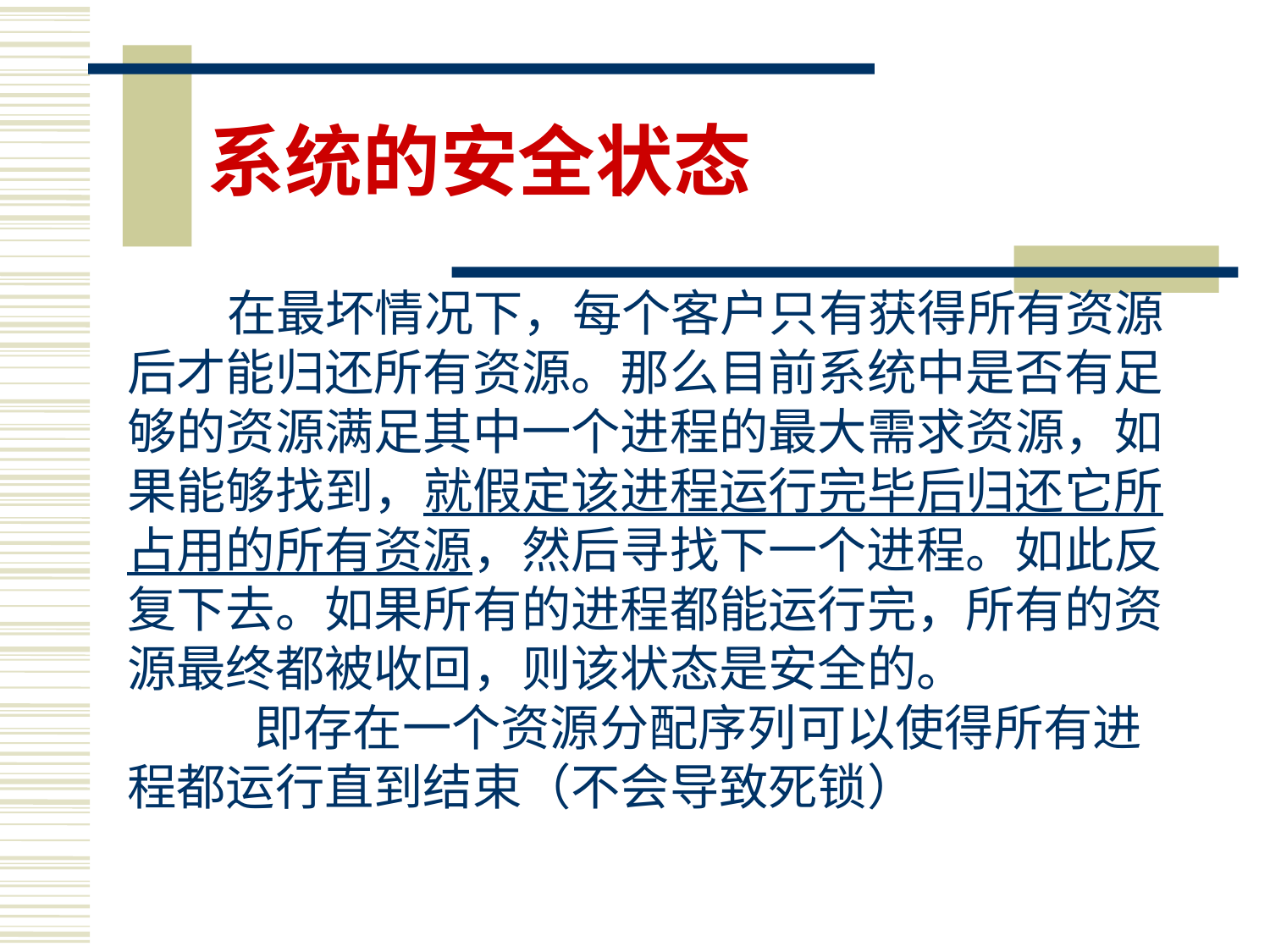

系统的安全状态
        在最坏情况下，每个客户只有获得所有资源后才能归还所有资源。那么目前系统中是否有足够的资源满足其中一个进程的最大需求资源，如果能够找到，就假定该进程运行完毕后归还它所占用的所有资源，然后寻找下一个进程。如此反复下去。如果所有的进程都能运行完，所有的资源最终都被收回，则该状态是安全的。
	即存在一个资源分配序列可以使得所有进程都运行直到结束（不会导致死锁）